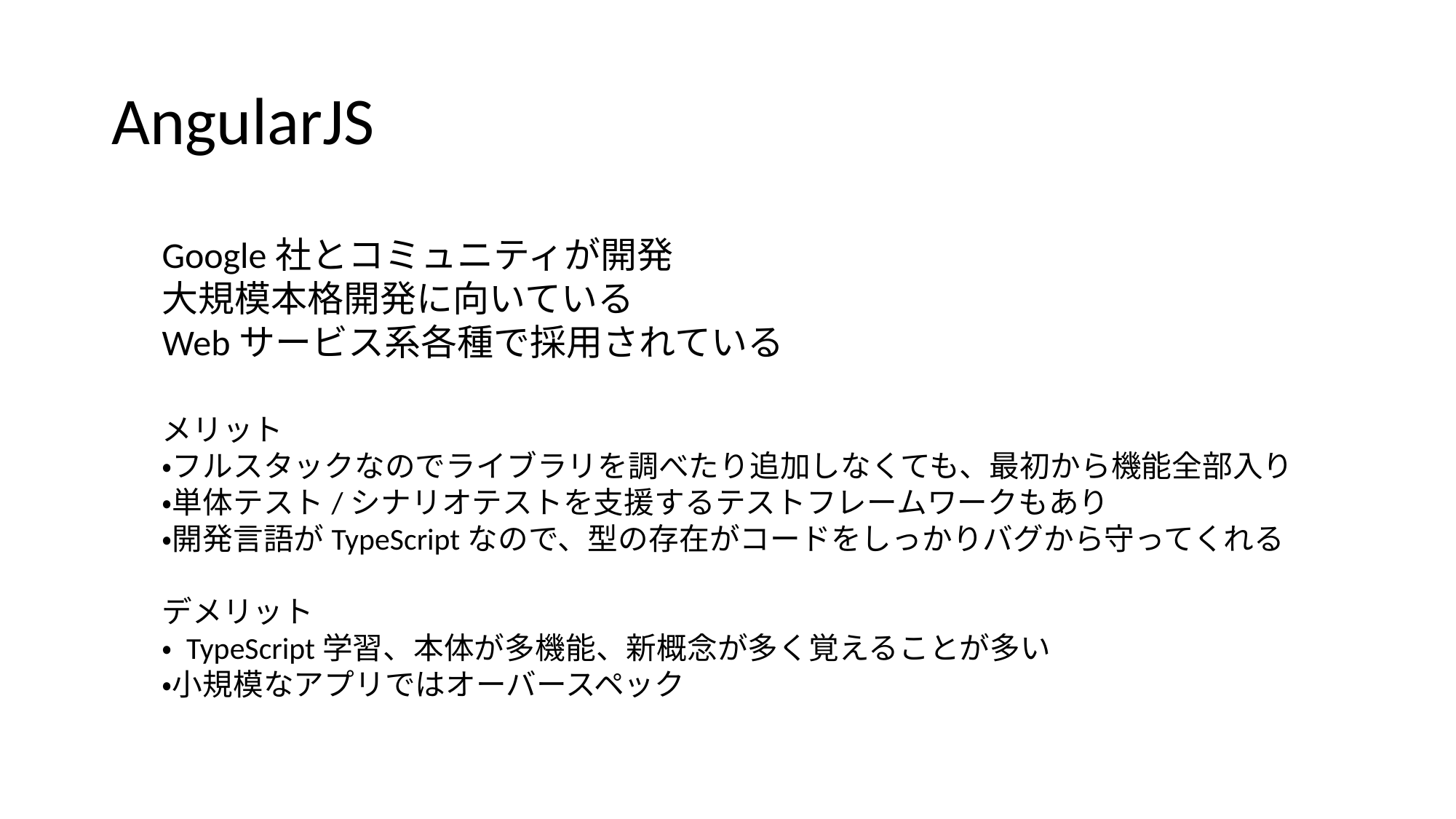

# AngularJS
Google社とコミュニティが開発
大規模本格開発に向いている
Webサービス系各種で採用されている
メリット
・フルスタックなのでライブラリを調べたり追加しなくても、最初から機能全部入り
・単体テスト/シナリオテストを支援するテストフレームワークもあり
・開発言語がTypeScriptなので、型の存在がコードをしっかりバグから守ってくれる

デメリット
・ TypeScript学習、本体が多機能、新概念が多く覚えることが多い
・小規模なアプリではオーバースペック